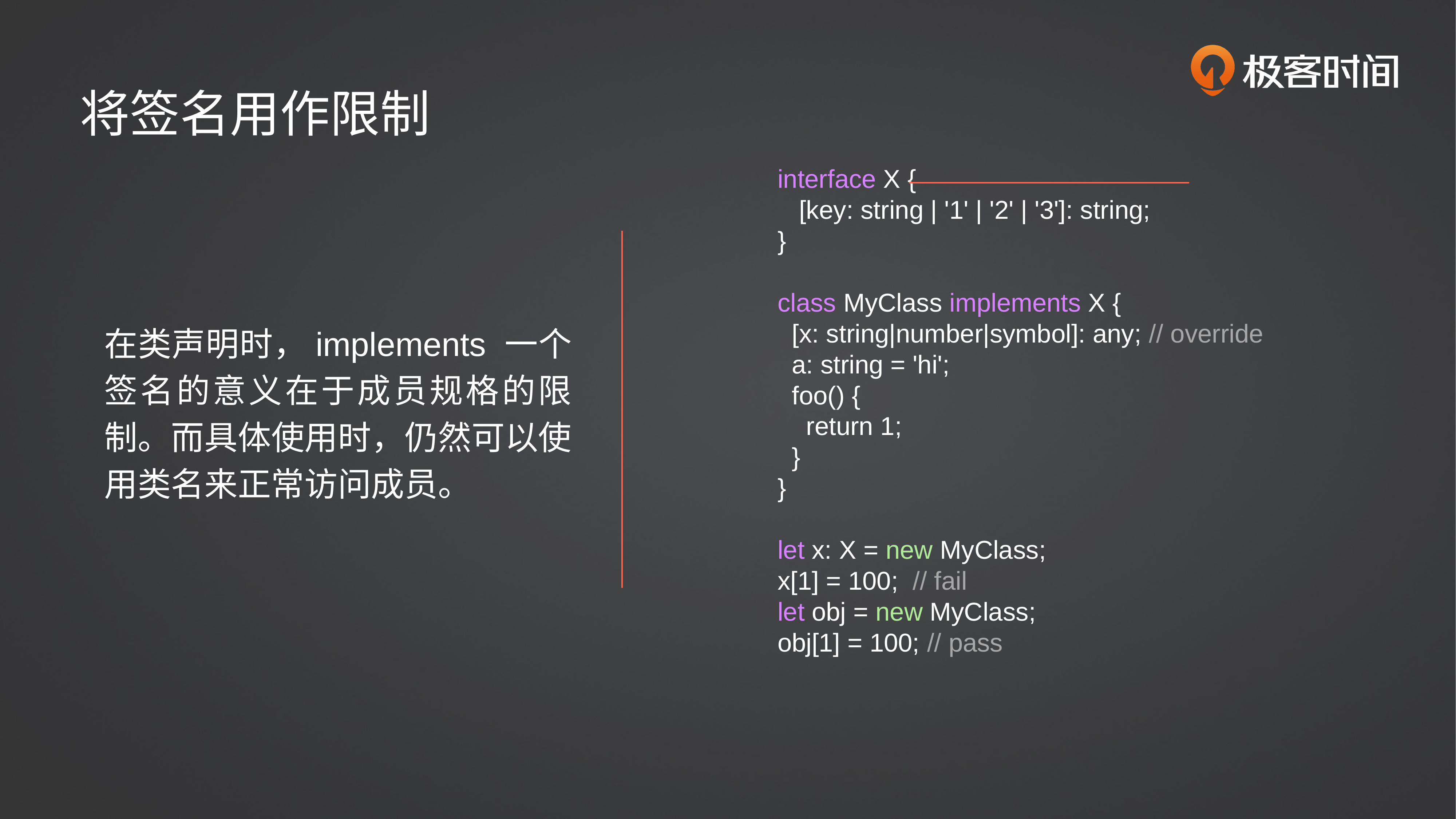

将签名用作限制
interface X {
   [key: string | '1' | '2' | '3']: string;
}

class MyClass implements X {
  [x: string|number|symbol]: any; // override
  a: string = 'hi';
  foo() {
    return 1;
  }
}

let x: X = new MyClass;
x[1] = 100;  // fail
let obj = new MyClass;
obj[1] = 100; // pass

在类声明时，implements 一个签名的意义在于成员规格的限制。而具体使用时，仍然可以使用类名来正常访问成员。